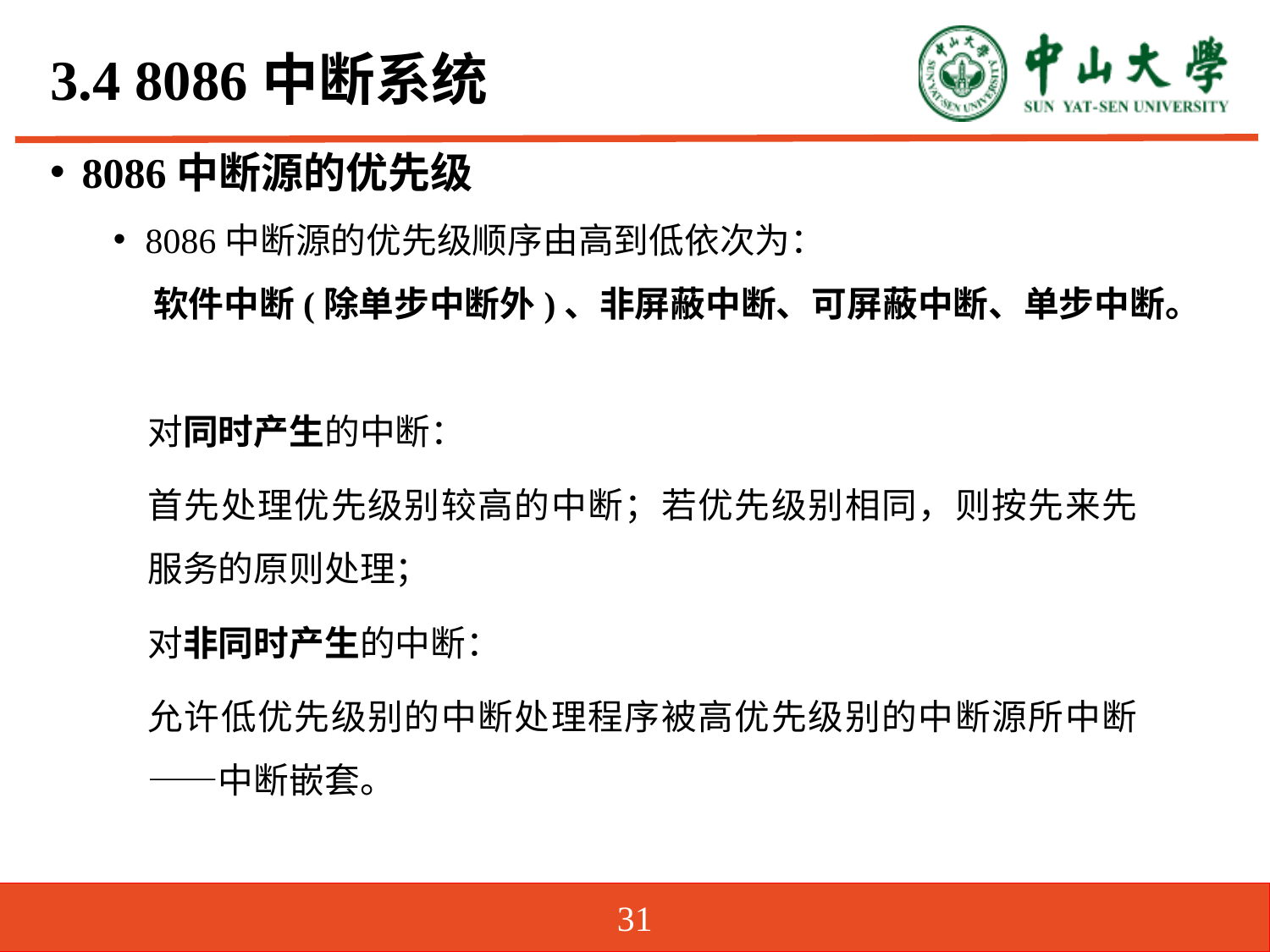

# 3.4 8086中断系统
8086中断源的优先级
8086中断源的优先级顺序由高到低依次为：
软件中断(除单步中断外)、非屏蔽中断、可屏蔽中断、单步中断。

对同时产生的中断：
首先处理优先级别较高的中断；若优先级别相同，则按先来先服务的原则处理；
对非同时产生的中断：
允许低优先级别的中断处理程序被高优先级别的中断源所中断——中断嵌套。
31